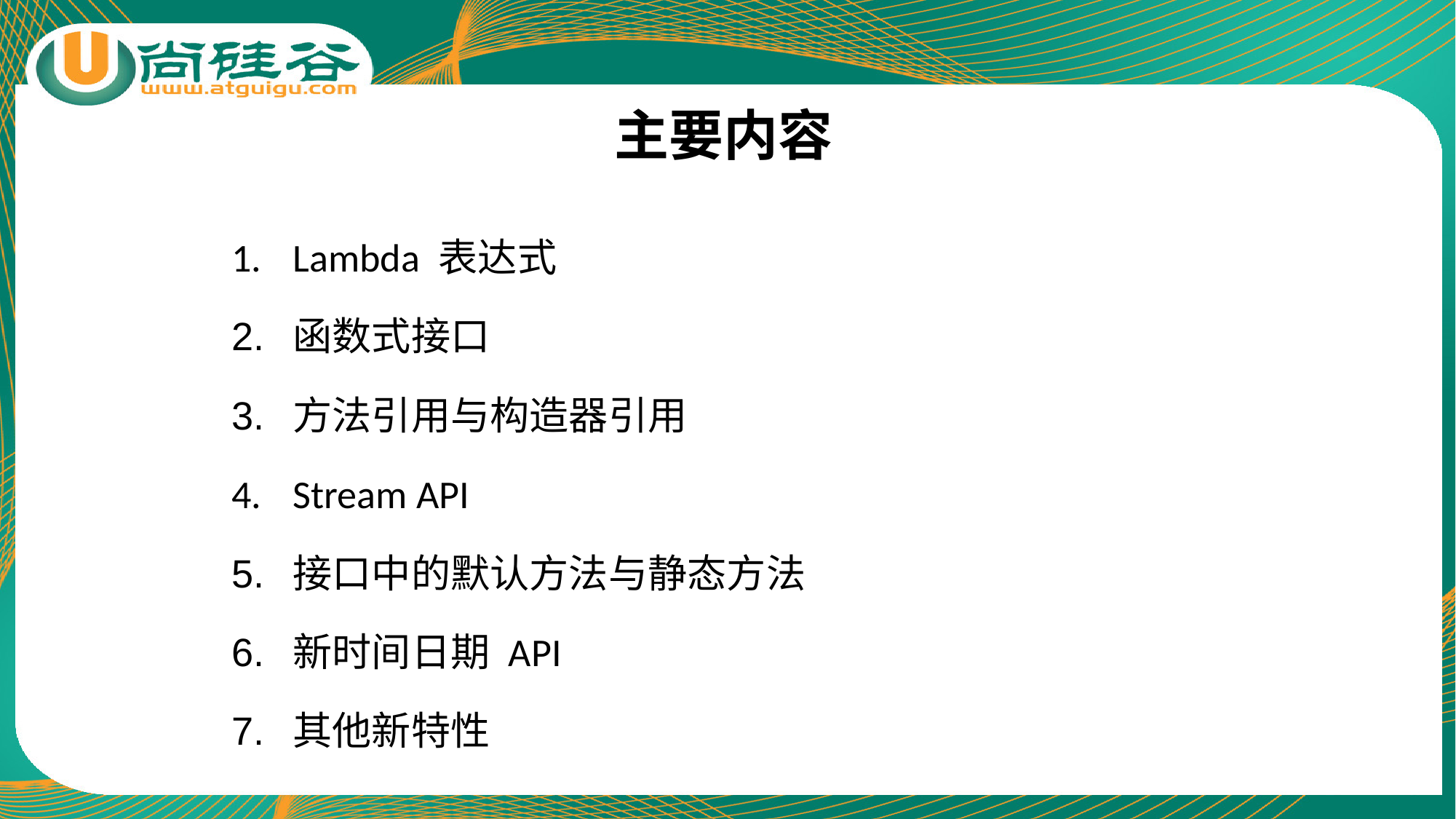

# 主要内容
Lambda 表达式
函数式接口
方法引用与构造器引用
Stream API
接口中的默认方法与静态方法
新时间日期 API
其他新特性